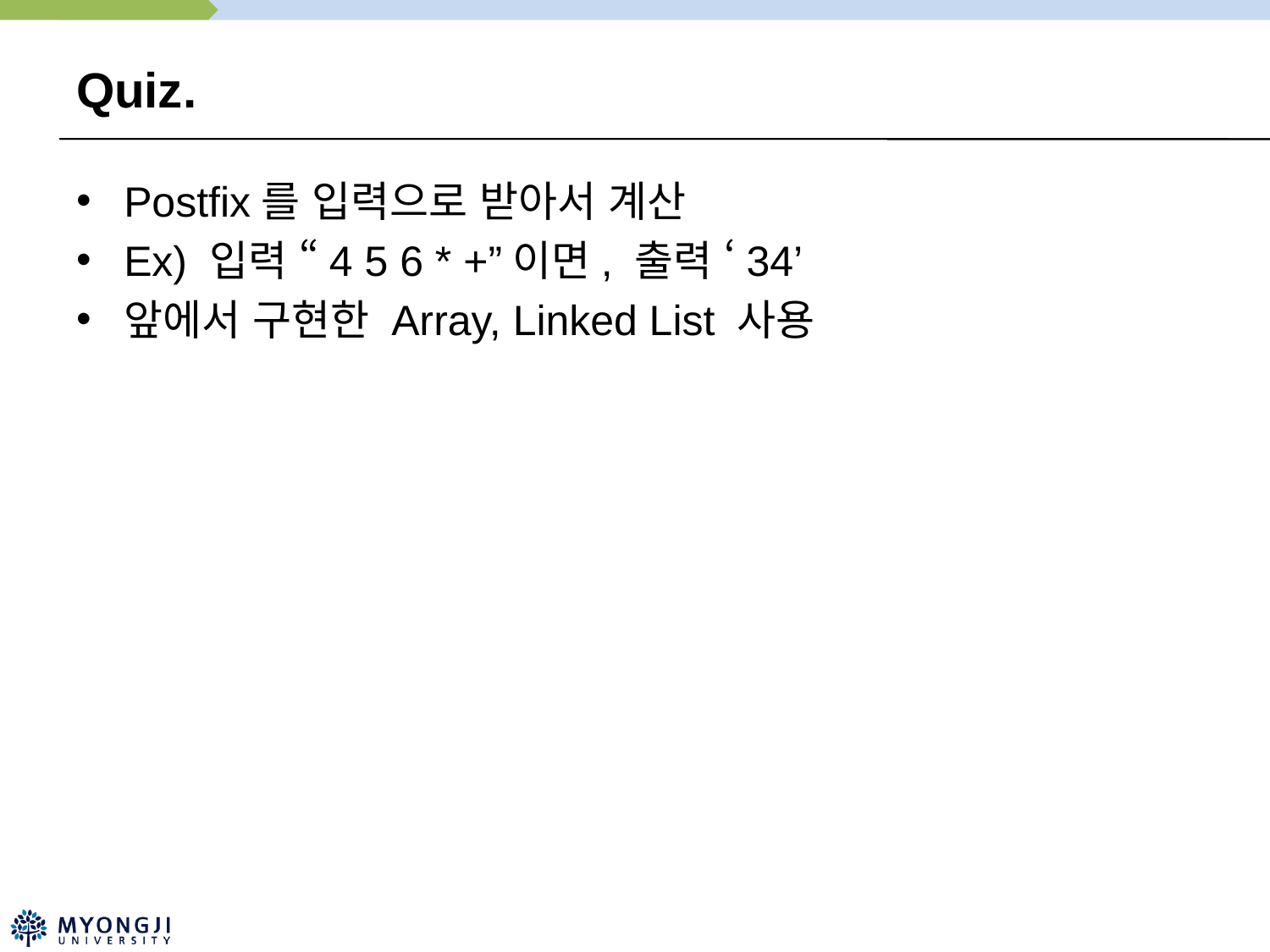

# Quiz.
Postfix를 입력으로 받아서 계산
Ex) 입력 “4 5 6 * +”이면, 출력 ‘34’
앞에서 구현한 Array, Linked List 사용